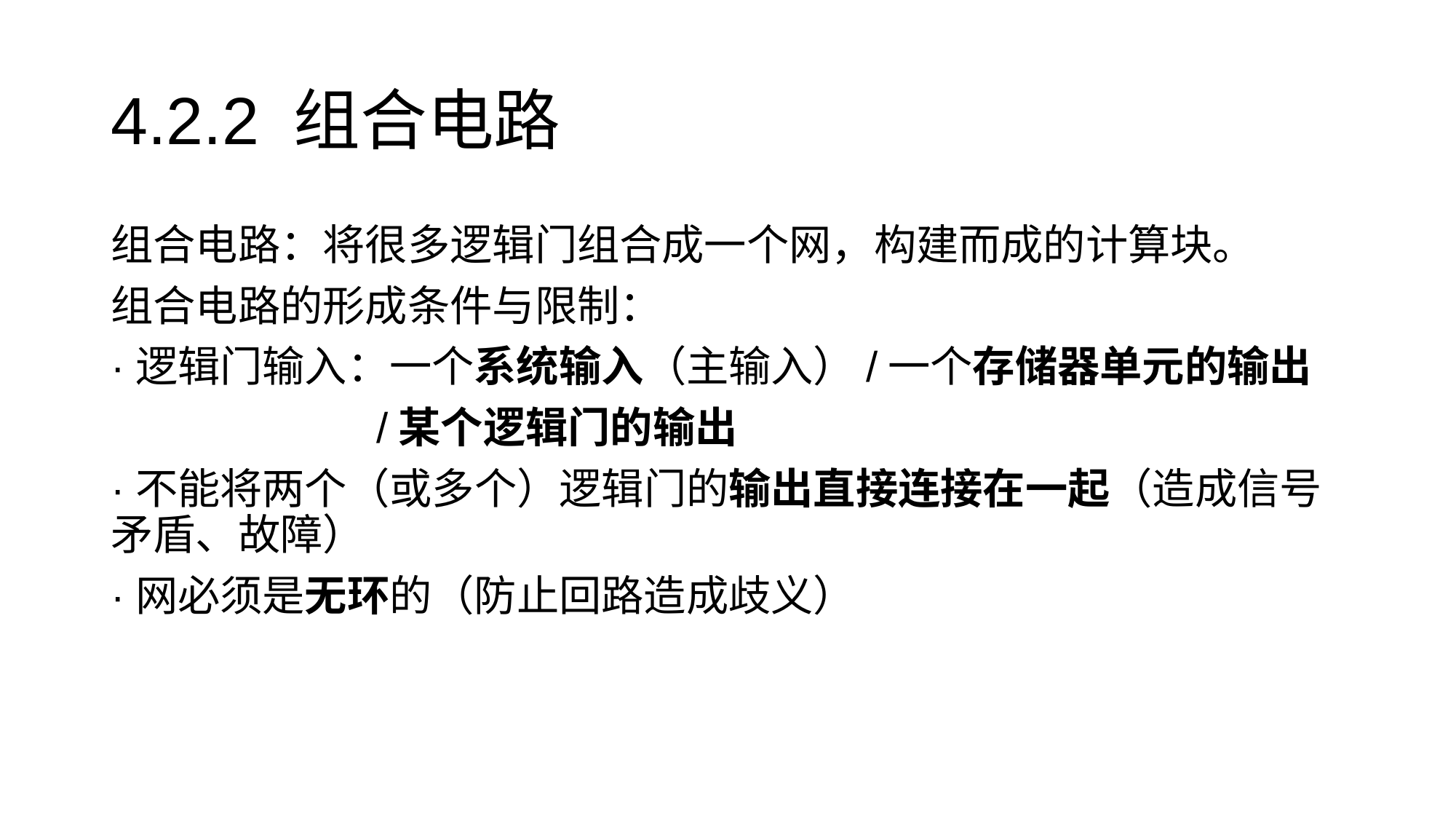

# 4.2.2 组合电路
组合电路：将很多逻辑门组合成一个网，构建而成的计算块。
组合电路的形成条件与限制：
·逻辑门输入：一个系统输入（主输入）/一个存储器单元的输出
		    /某个逻辑门的输出
·不能将两个（或多个）逻辑门的输出直接连接在一起（造成信号矛盾、故障）
·网必须是无环的（防止回路造成歧义）